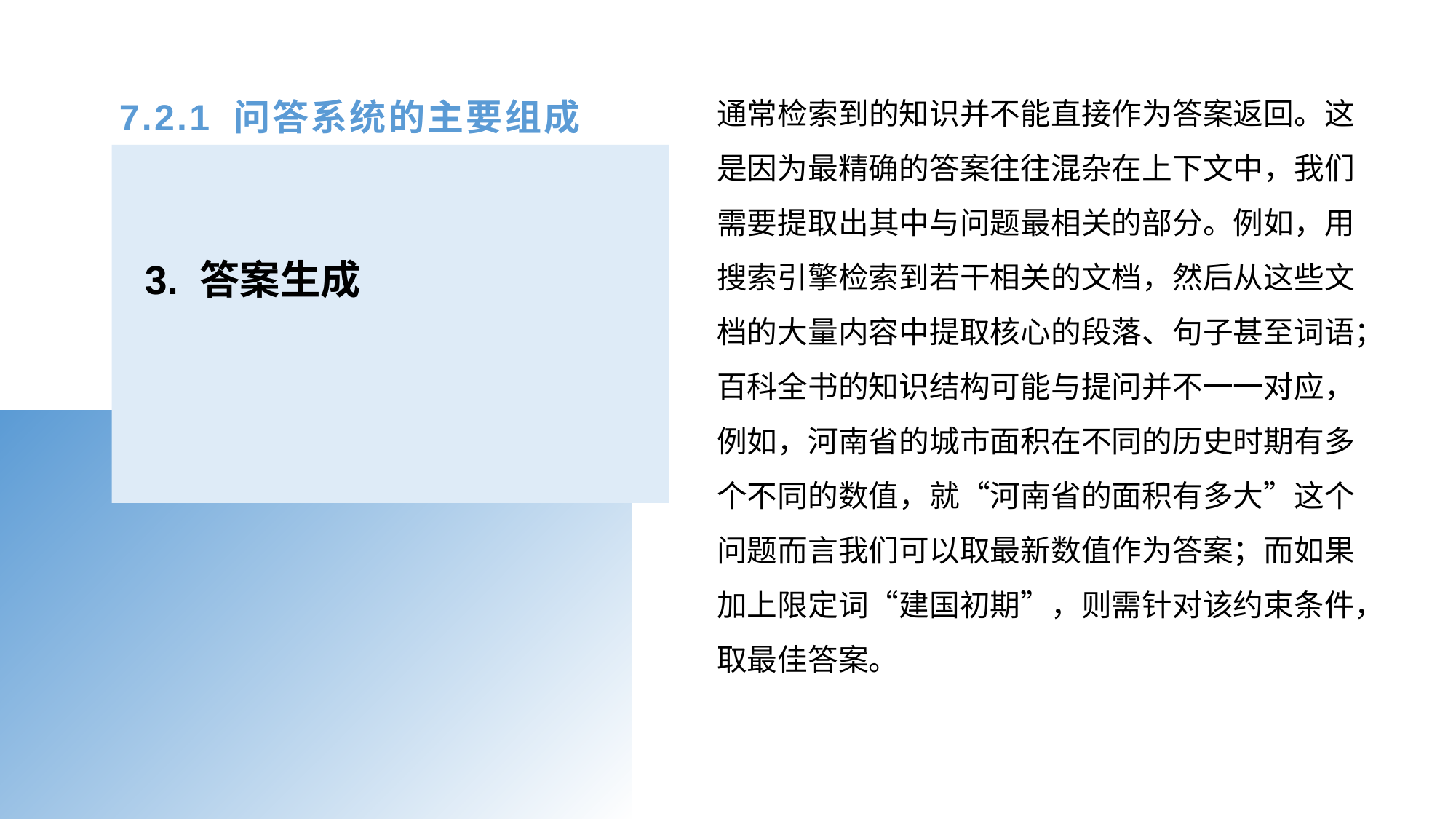

7.2.1 问答系统的主要组成
通常检索到的知识并不能直接作为答案返回。这是因为最精确的答案往往混杂在上下文中，我们需要提取出其中与问题最相关的部分。例如，用搜索引擎检索到若干相关的文档，然后从这些文档的大量内容中提取核心的段落、句子甚至词语；百科全书的知识结构可能与提问并不一一对应，例如，河南省的城市面积在不同的历史时期有多个不同的数值，就“河南省的面积有多大”这个问题而言我们可以取最新数值作为答案；而如果加上限定词“建国初期”，则需针对该约束条件，取最佳答案。

3. 答案生成